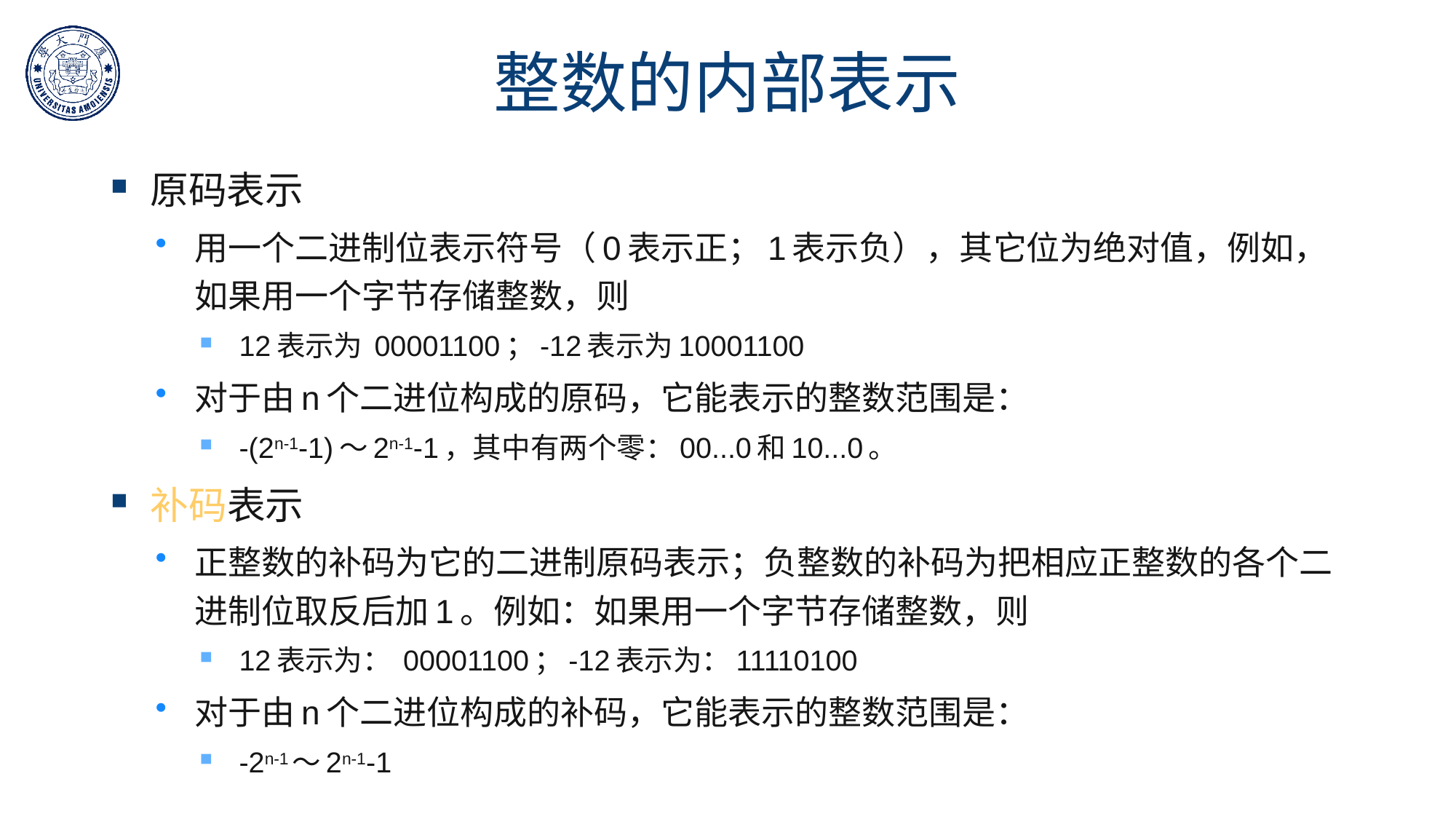

# 整数的内部表示
原码表示
用一个二进制位表示符号（0表示正；1表示负），其它位为绝对值，例如，如果用一个字节存储整数，则
12表示为 00001100；-12表示为10001100
对于由n个二进位构成的原码，它能表示的整数范围是：
-(2n-1-1)～2n-1-1，其中有两个零：00...0和10...0。
补码表示
正整数的补码为它的二进制原码表示；负整数的补码为把相应正整数的各个二进制位取反后加1。例如：如果用一个字节存储整数，则
12表示为： 00001100；-12表示为：11110100
对于由n个二进位构成的补码，它能表示的整数范围是：
-2n-1～2n-1-1
23